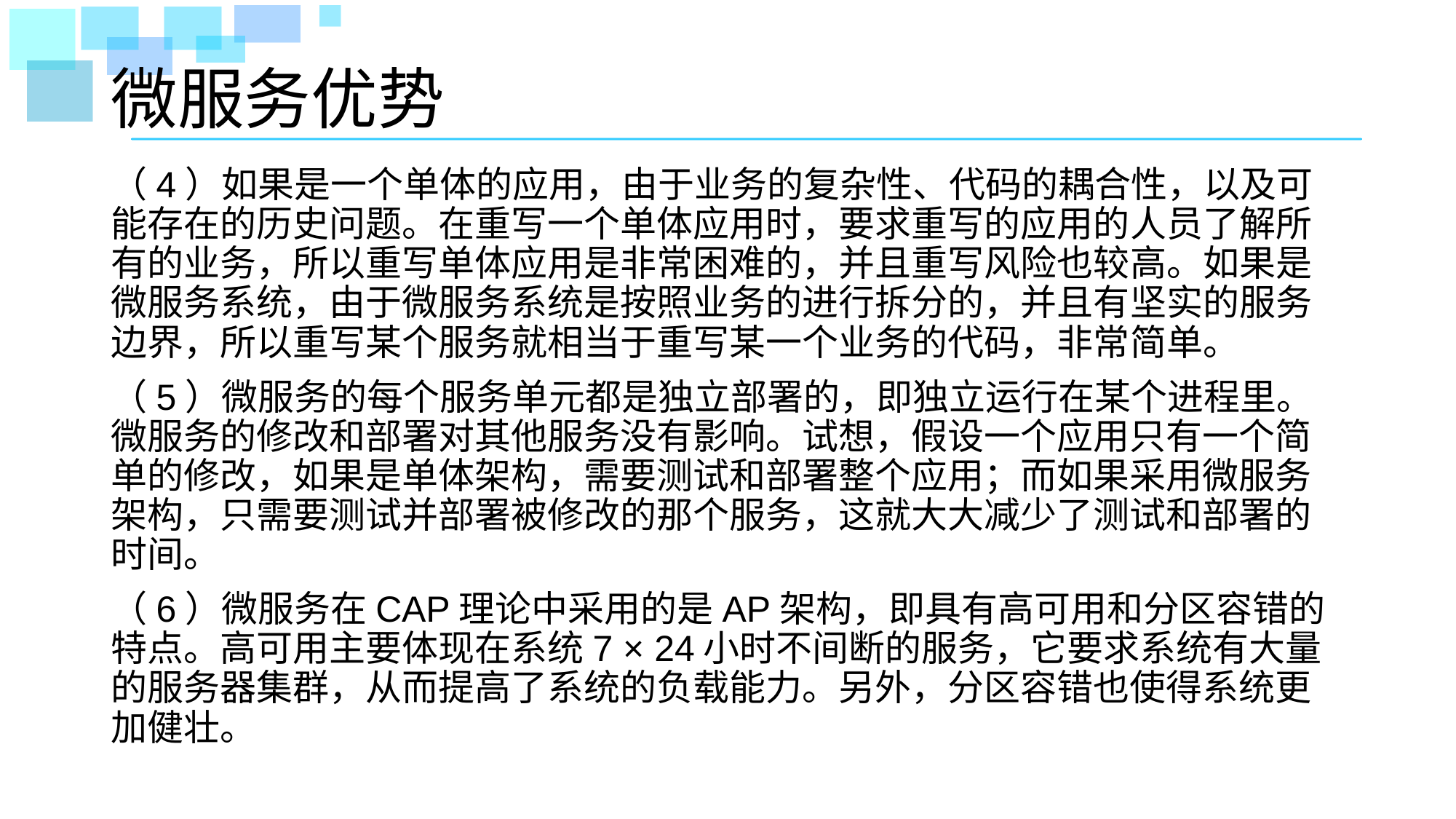

# 微服务优势
（4）如果是一个单体的应用，由于业务的复杂性、代码的耦合性，以及可能存在的历史问题。在重写一个单体应用时，要求重写的应用的人员了解所有的业务，所以重写单体应用是非常困难的，并且重写风险也较高。如果是微服务系统，由于微服务系统是按照业务的进行拆分的，并且有坚实的服务边界，所以重写某个服务就相当于重写某一个业务的代码，非常简单。
（5）微服务的每个服务单元都是独立部署的，即独立运行在某个进程里。微服务的修改和部署对其他服务没有影响。试想，假设一个应用只有一个简单的修改，如果是单体架构，需要测试和部署整个应用；而如果采用微服务架构，只需要测试并部署被修改的那个服务，这就大大减少了测试和部署的时间。
（6）微服务在CAP理论中采用的是AP架构，即具有高可用和分区容错的特点。高可用主要体现在系统7 × 24小时不间断的服务，它要求系统有大量的服务器集群，从而提高了系统的负载能力。另外，分区容错也使得系统更加健壮。